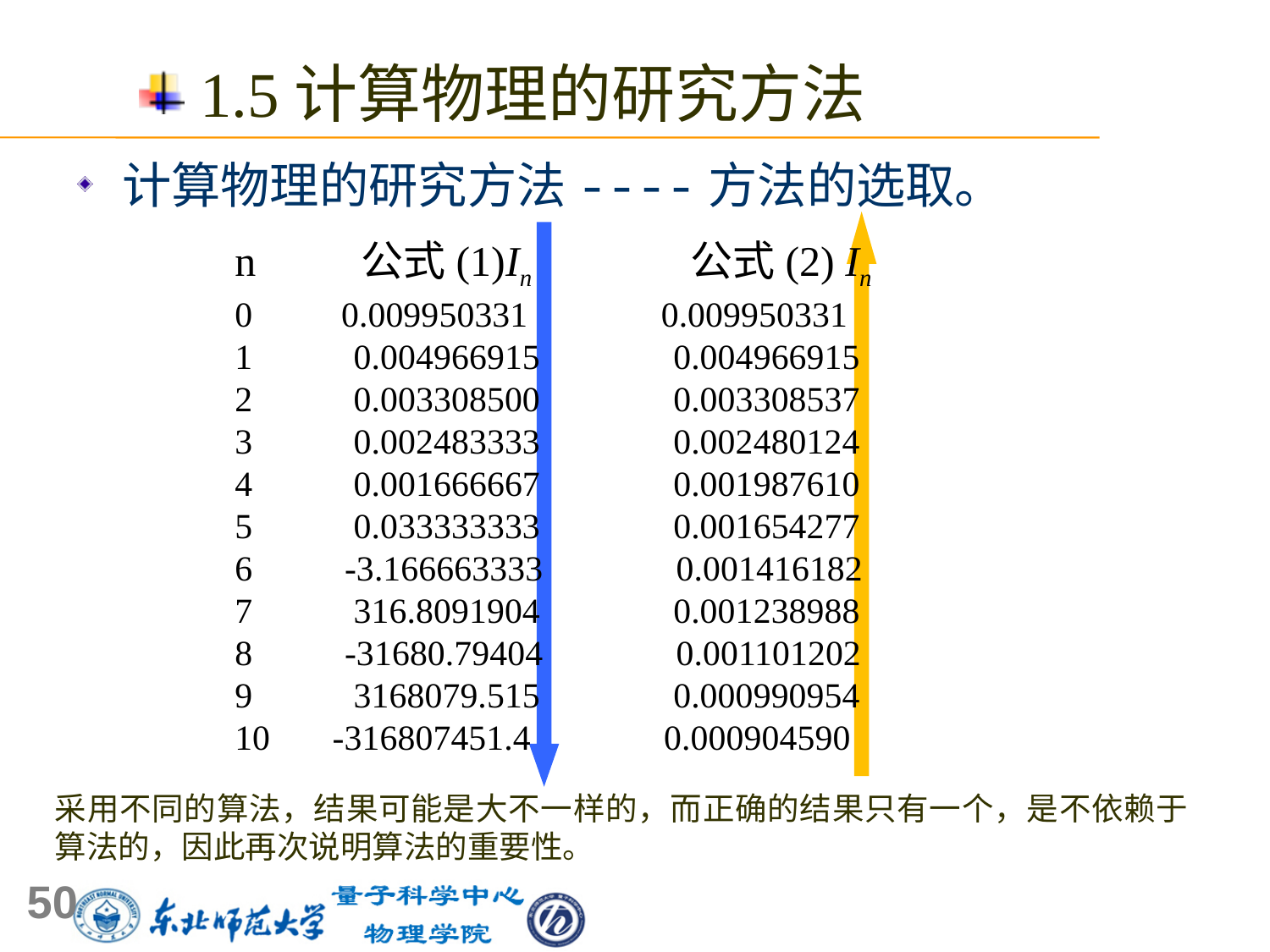

1.5计算物理的研究方法

 计算物理的研究方法----方法的选取。

n         公式(1)In              公式(2) In
0          0.009950331               0.009950331
          0.004966915               0.004966915
          0.003308500               0.003308537
          0.002483333               0.002480124
          0.001666667               0.001987610
          0.033333333               0.001654277
         -3.166663333               0.001416182
          316.8091904               0.001238988
         -31680.79404               0.001101202
          3168079.515               0.000990954
       -316807451.4               0.000904590
采用不同的算法，结果可能是大不一样的，而正确的结果只有一个，是不依赖于算法的，因此再次说明算法的重要性。
50